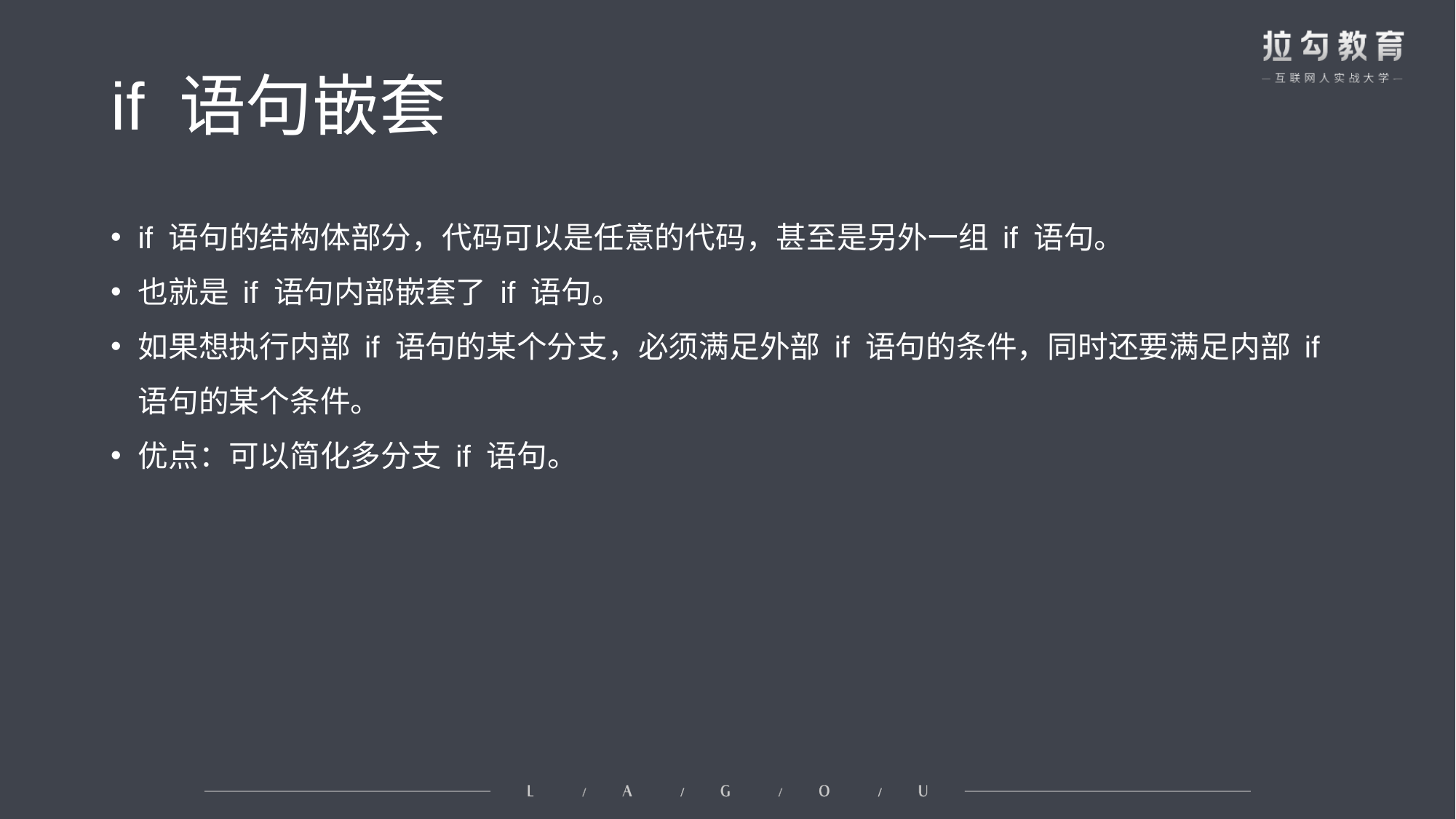

# if 语句嵌套
if 语句的结构体部分，代码可以是任意的代码，甚至是另外一组 if 语句。
也就是 if 语句内部嵌套了 if 语句。
如果想执行内部 if 语句的某个分支，必须满足外部 if 语句的条件，同时还要满足内部 if 语句的某个条件。
优点：可以简化多分支 if 语句。